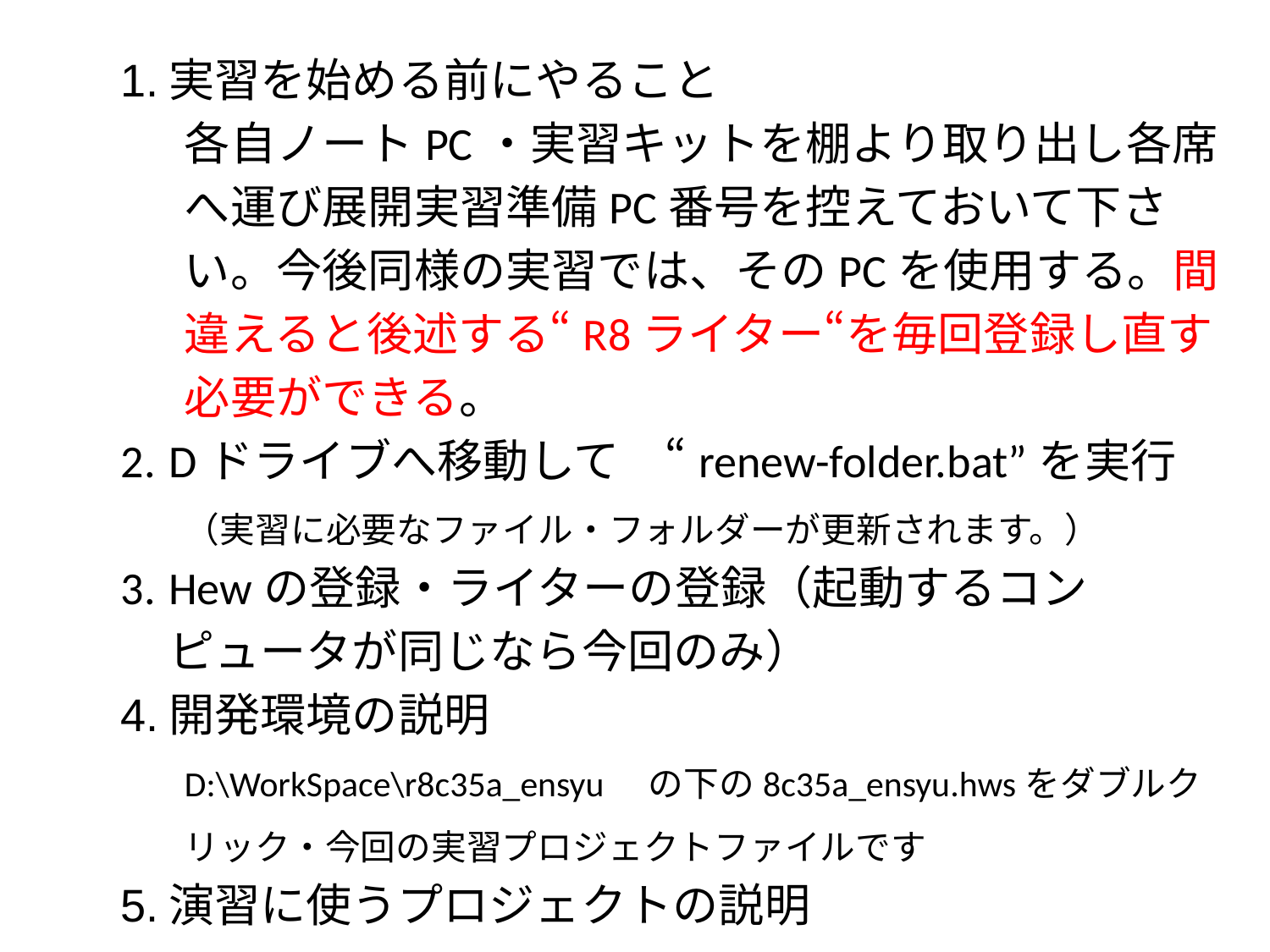

実習を始める前にやること
各自ノートPC・実習キットを棚より取り出し各席へ運び展開実習準備PC番号を控えておいて下さい。今後同様の実習では、そのPCを使用する。間違えると後述する“R8ライター“を毎回登録し直す必要ができる。
Dドライブへ移動して　“renew-folder.bat”を実行
（実習に必要なファイル・フォルダーが更新されます。）
Hewの登録・ライターの登録（起動するコンピュータが同じなら今回のみ）
開発環境の説明
D:\WorkSpace\r8c35a_ensyu　の下の8c35a_ensyu.hwsをダブルクリック・今回の実習プロジェクトファイルです
演習に使うプロジェクトの説明